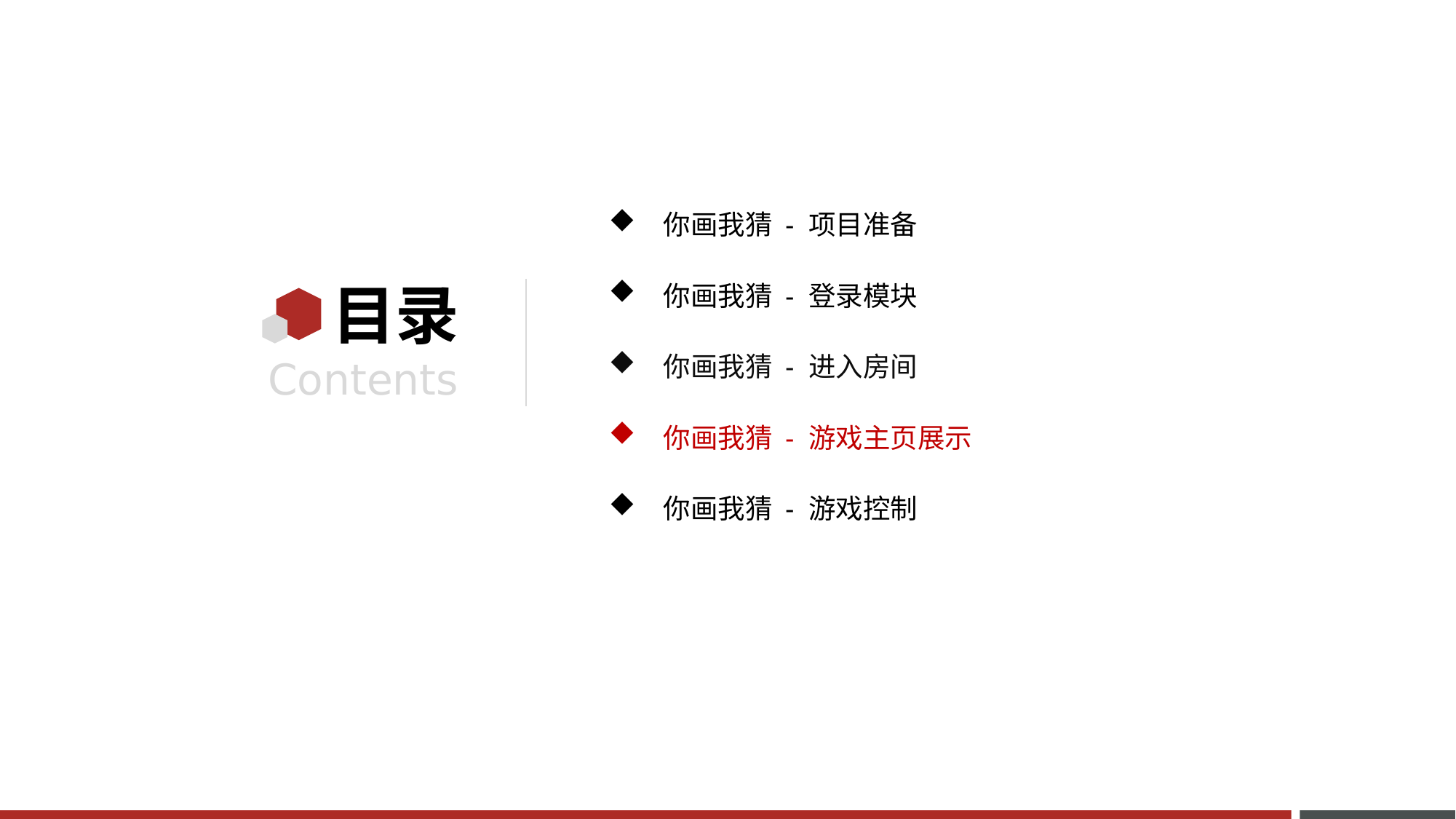

你画我猜 - 项目准备
你画我猜 - 登录模块
你画我猜 - 进入房间
你画我猜 - 游戏主页展示
你画我猜 - 游戏控制